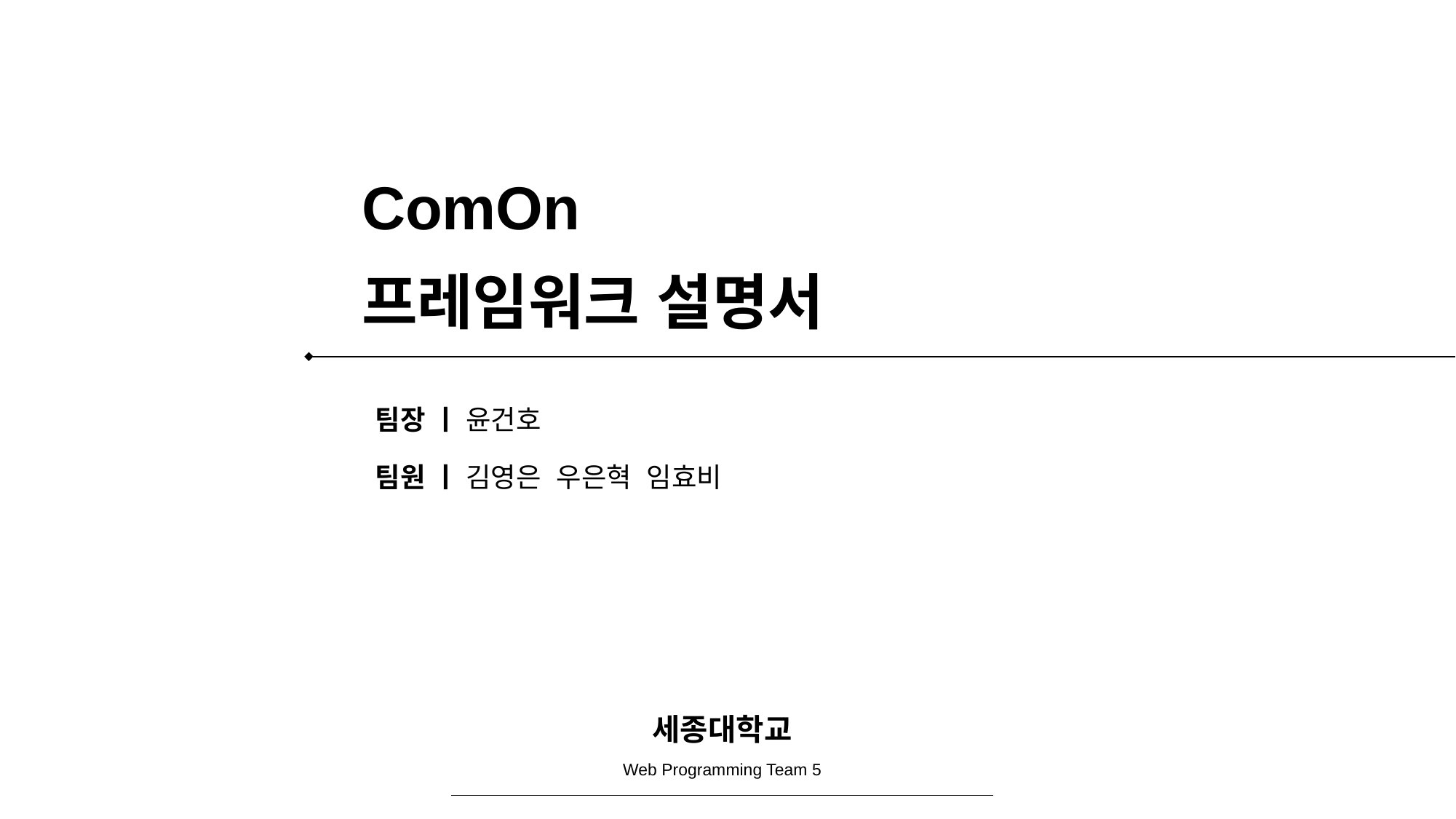

ComOn
프레임워크 설명서
팀장 ㅣ 윤건호
팀원 ㅣ 김영은  우은혁  임효비
세종대학교
Web Programming Team 5